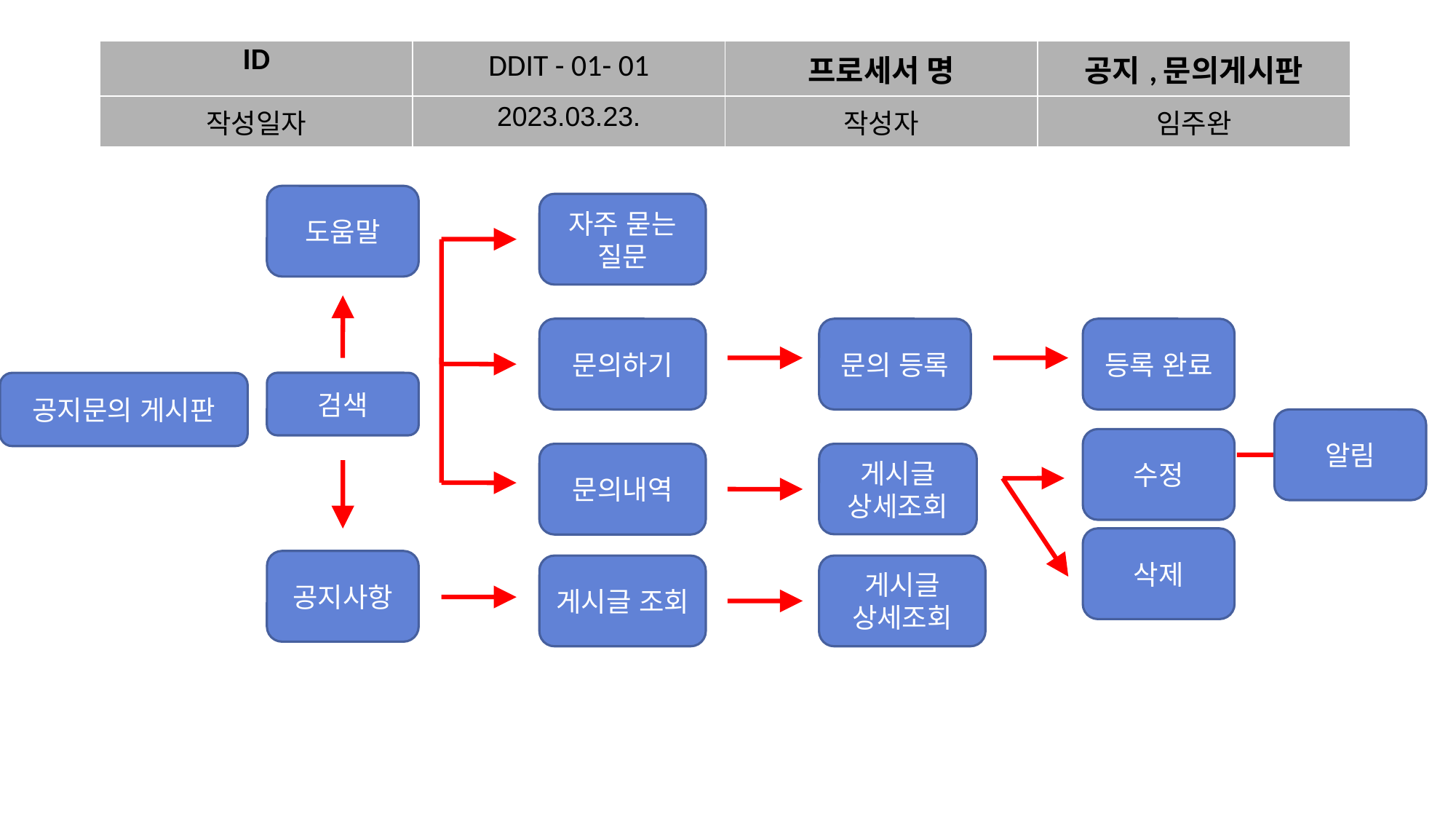

| ID | DDIT - 01- 01 | 프로세서 명 | 공지,문의게시판 |
| --- | --- | --- | --- |
| 작성일자 | 2023.03.23. | 작성자 | 임주완 |
도움말
자주 묻는 질문
문의하기
문의 등록
등록 완료
검색
공지문의 게시판
알림
수정
문의내역
게시글 상세조회
삭제
공지사항
게시글 조회
게시글 상세조회